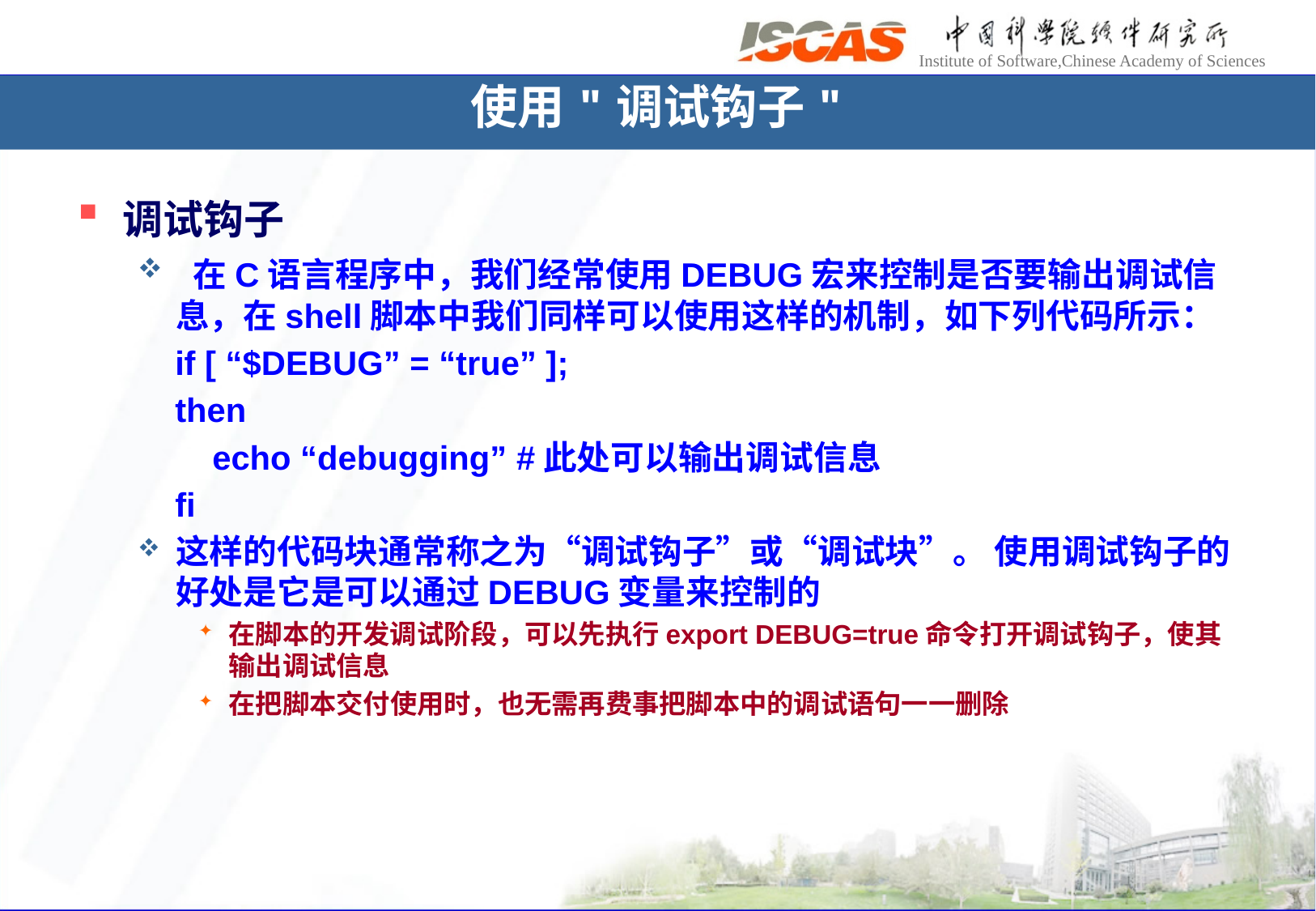

使用"调试钩子"
调试钩子
 在C语言程序中，我们经常使用DEBUG宏来控制是否要输出调试信息，在shell脚本中我们同样可以使用这样的机制，如下列代码所示：
    if [ “$DEBUG” = “true” ];
    then
        echo “debugging” #此处可以输出调试信息
    fi
这样的代码块通常称之为“调试钩子”或“调试块”。 使用调试钩子的好处是它是可以通过DEBUG变量来控制的
在脚本的开发调试阶段，可以先执行export DEBUG=true命令打开调试钩子，使其输出调试信息
在把脚本交付使用时，也无需再费事把脚本中的调试语句一一删除